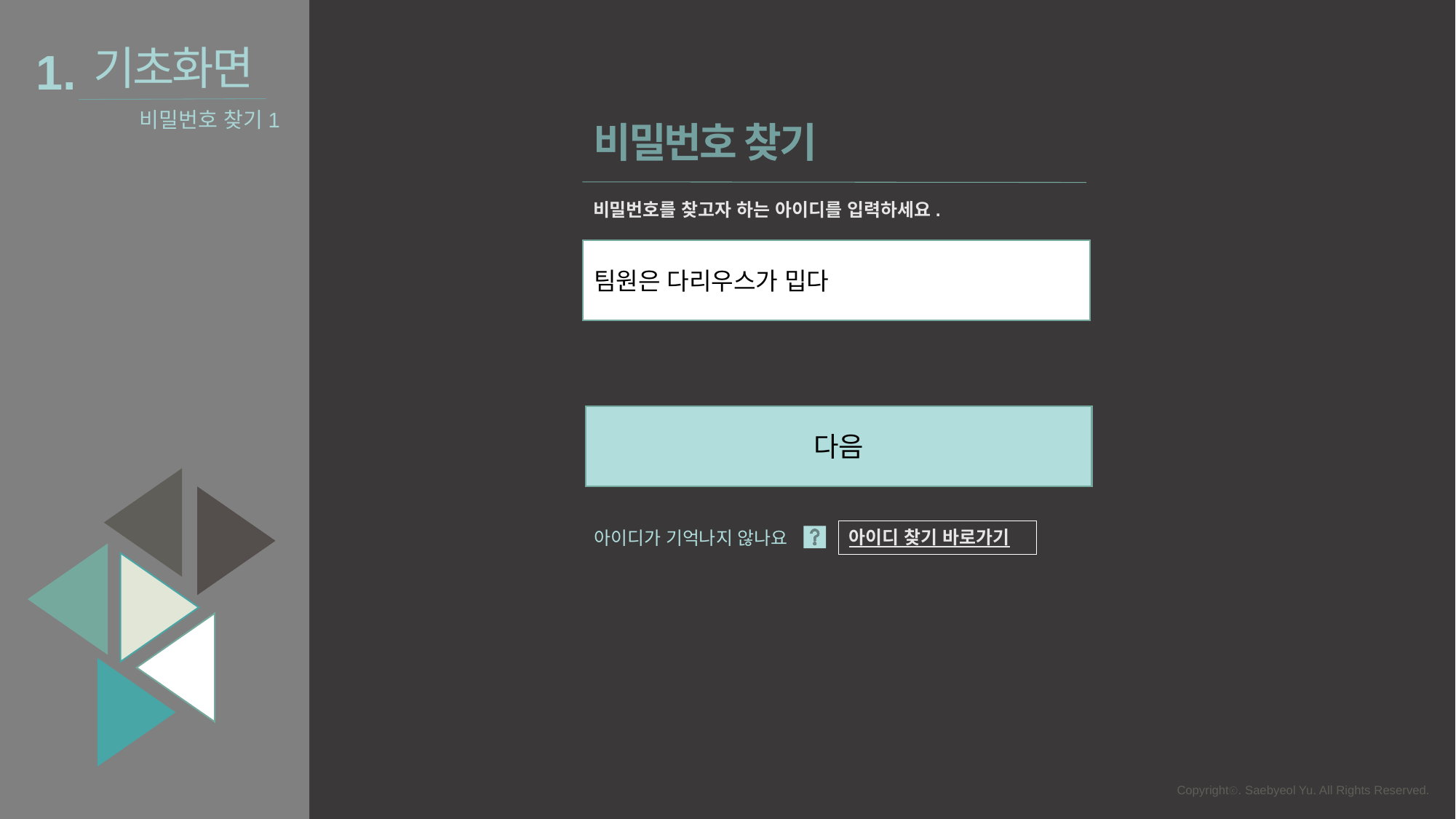

기초화면
1.
비밀번호 찾기1
비밀번호 찾기
비밀번호를 찾고자 하는 아이디를 입력하세요.
팀원은 다리우스가 밉다
다음

아이디가 기억나지 않나요
아이디 찾기 바로가기